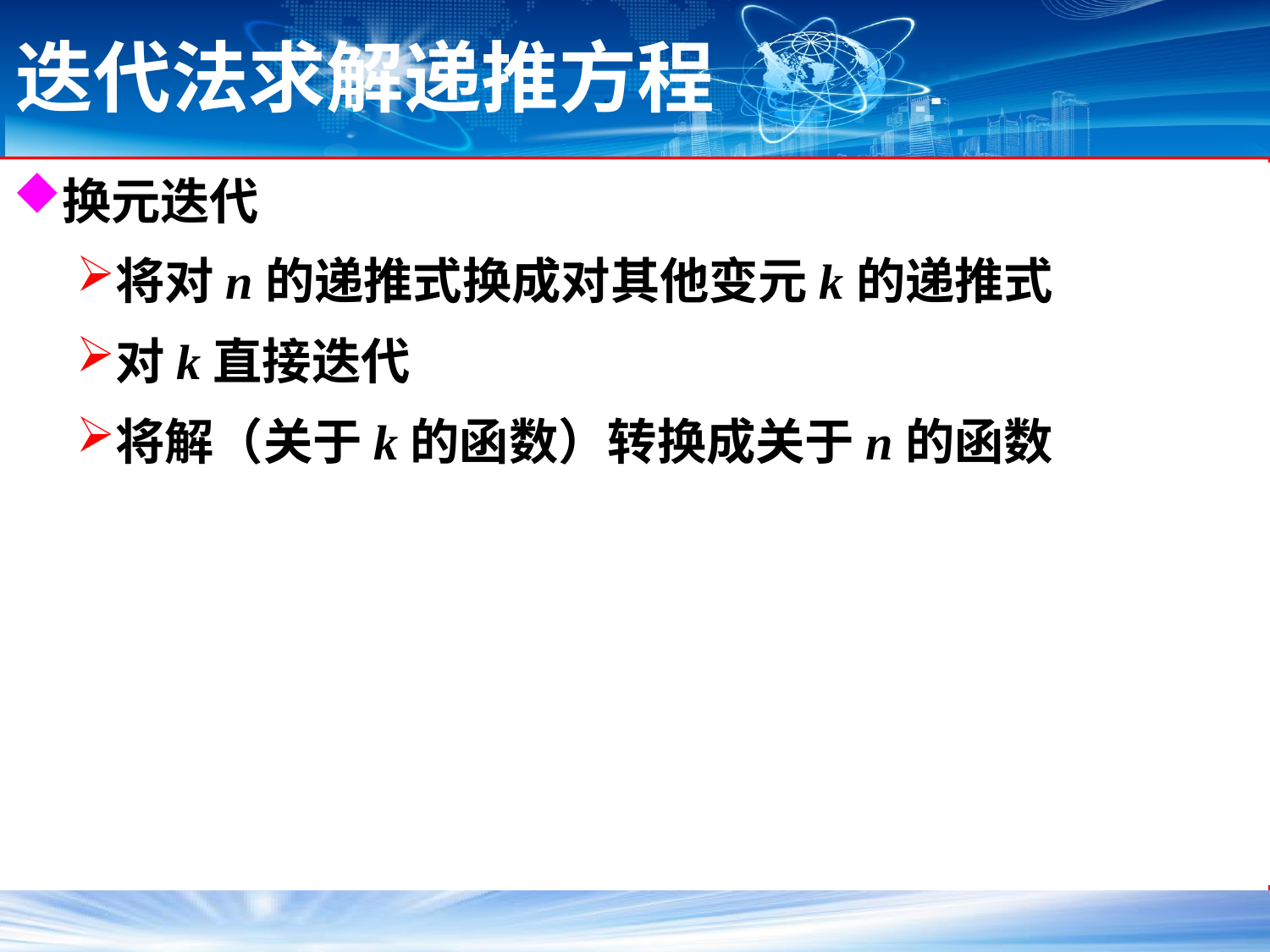

# 迭代法求解递推方程
换元迭代
将对n的递推式换成对其他变元k的递推式
对k直接迭代
将解（关于k的函数）转换成关于n的函数